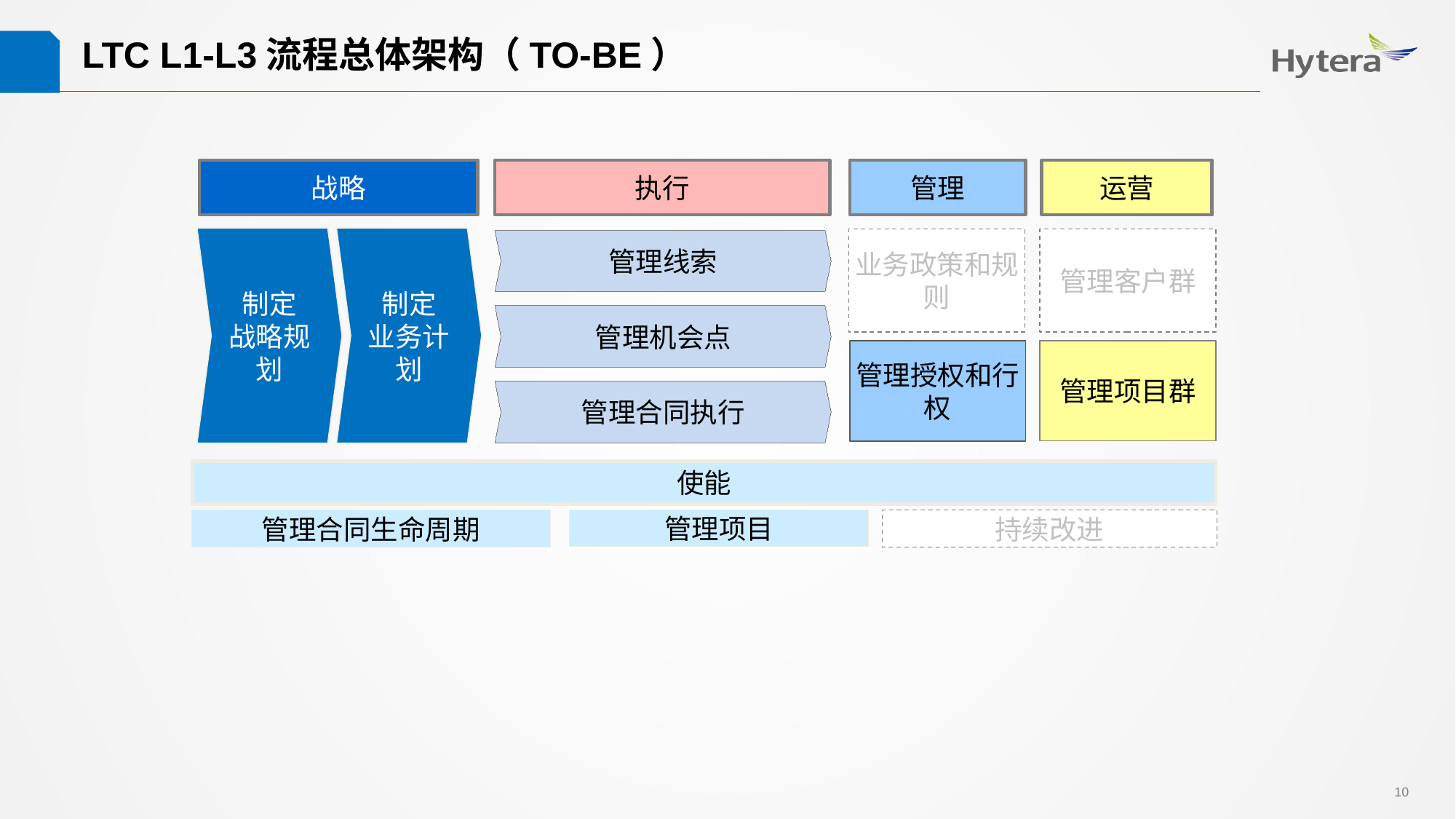

LTC L1-L3流程总体架构（TO-BE）
战略
执行
管理
运营
制定
战略规划
制定
业务计划
业务政策和规则
管理客户群
管理线索
管理机会点
管理授权和行权
管理项目群
管理合同执行
使能
管理合同生命周期
持续改进
管理项目